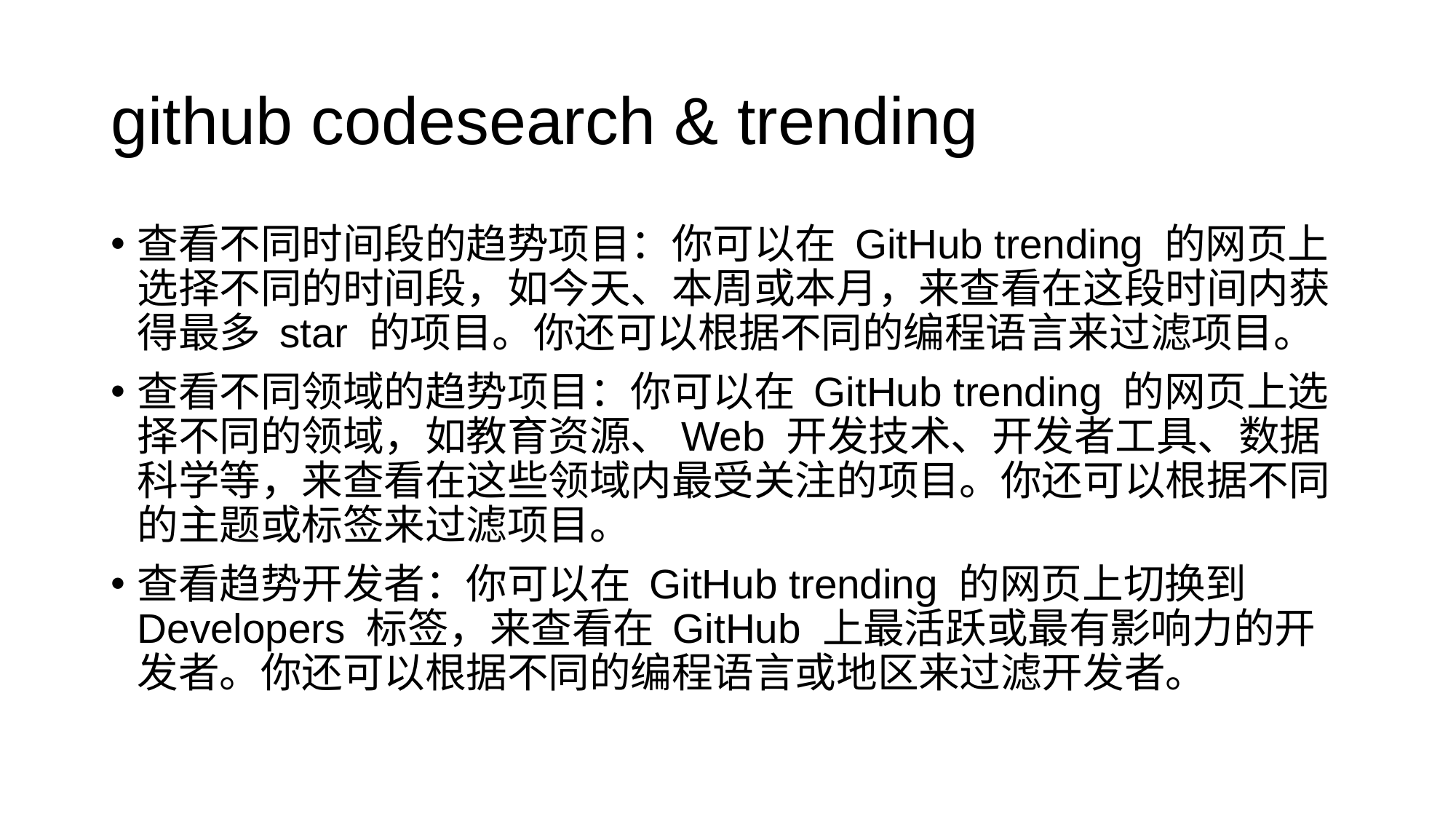

# github codesearch & trending
查看不同时间段的趋势项目：你可以在 GitHub trending 的网页上选择不同的时间段，如今天、本周或本月，来查看在这段时间内获得最多 star 的项目。你还可以根据不同的编程语言来过滤项目。
查看不同领域的趋势项目：你可以在 GitHub trending 的网页上选择不同的领域，如教育资源、Web 开发技术、开发者工具、数据科学等，来查看在这些领域内最受关注的项目。你还可以根据不同的主题或标签来过滤项目。
查看趋势开发者：你可以在 GitHub trending 的网页上切换到 Developers 标签，来查看在 GitHub 上最活跃或最有影响力的开发者。你还可以根据不同的编程语言或地区来过滤开发者。